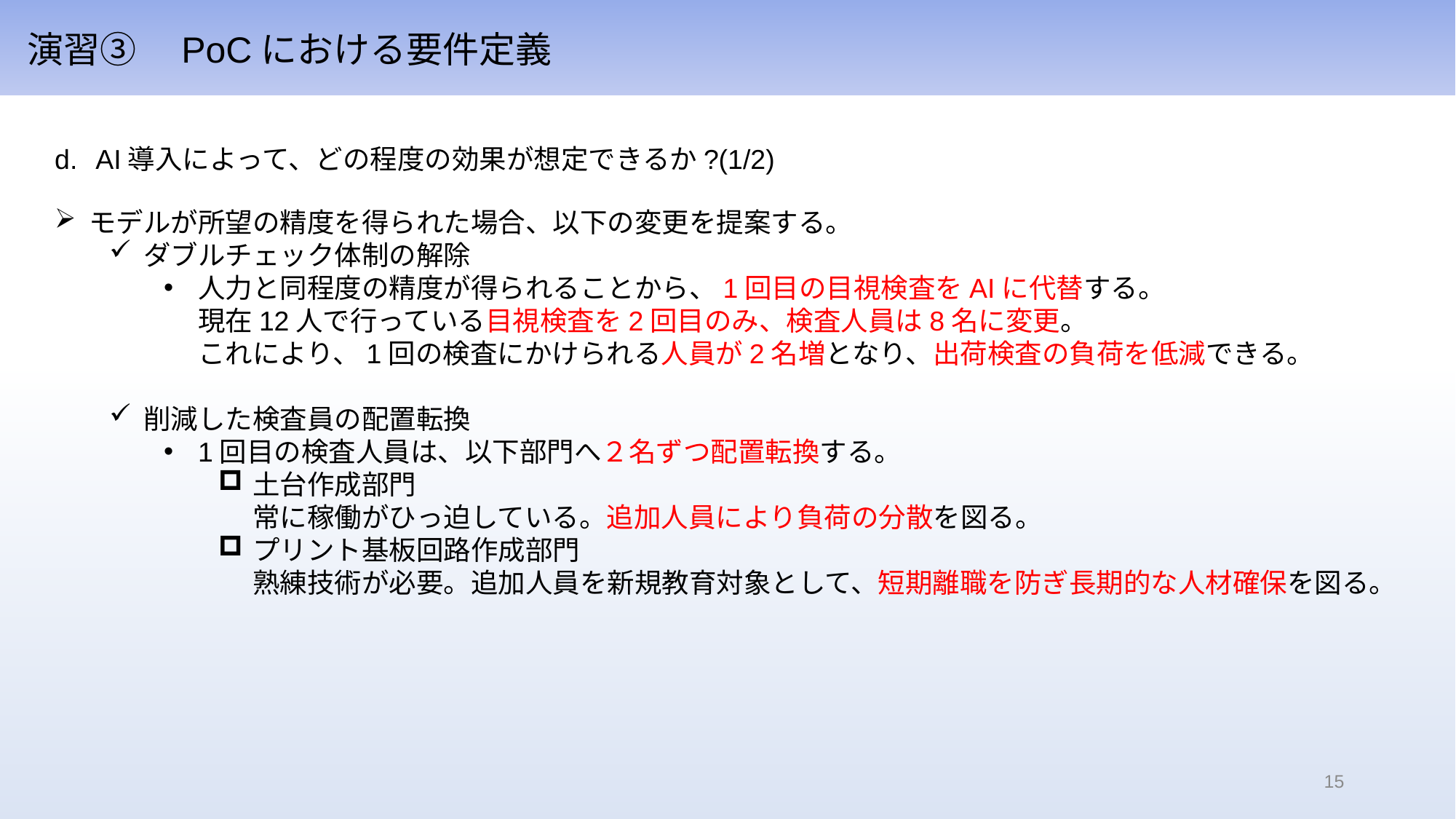

演習③　PoCにおける要件定義
AI導入によって、どの程度の効果が想定できるか?(1/2)
モデルが所望の精度を得られた場合、以下の変更を提案する。
ダブルチェック体制の解除
人力と同程度の精度が得られることから、1回目の目視検査をAIに代替する。
現在12人で行っている目視検査を2回目のみ、検査人員は8名に変更。
これにより、1回の検査にかけられる人員が2名増となり、出荷検査の負荷を低減できる。

削減した検査員の配置転換
1回目の検査人員は、以下部門へ２名ずつ配置転換する。
土台作成部門
常に稼働がひっ迫している。追加人員により負荷の分散を図る。
プリント基板回路作成部門
熟練技術が必要。追加人員を新規教育対象として、短期離職を防ぎ長期的な人材確保を図る。

15